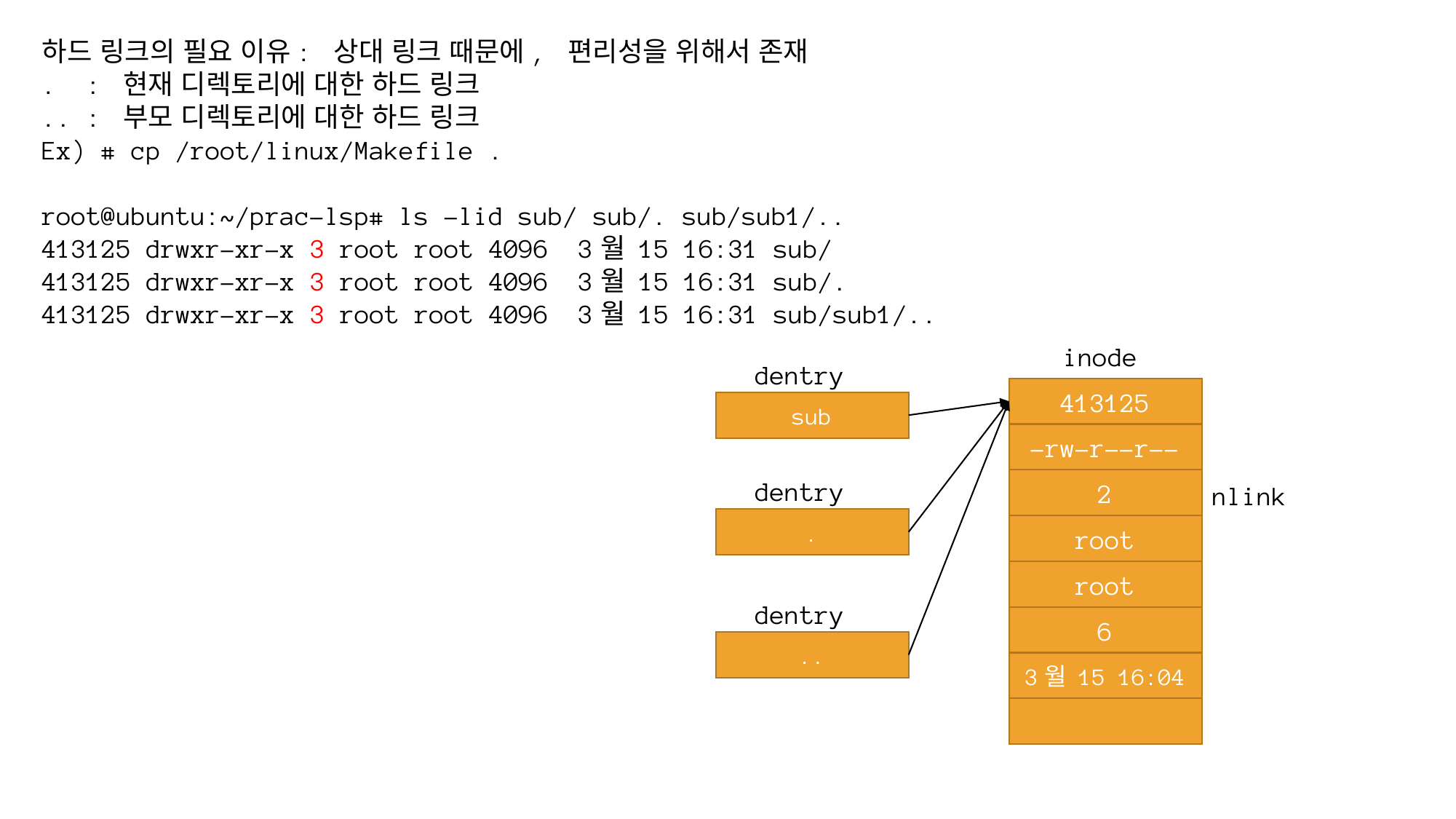

하드 링크의 필요 이유: 상대 링크 때문에, 편리성을 위해서 존재
.  : 현재 디렉토리에 대한 하드 링크
.. : 부모 디렉토리에 대한 하드 링크
Ex) # cp /root/linux/Makefile .

root@ubuntu:~/prac-lsp# ls -lid sub/ sub/. sub/sub1/..
413125 drwxr-xr-x 3 root root 4096  3월 15 16:31 sub/
413125 drwxr-xr-x 3 root root 4096  3월 15 16:31 sub/.
413125 drwxr-xr-x 3 root root 4096  3월 15 16:31 sub/sub1/..
inode
dentry
413125
sub
-rw-r--r--
dentry
2
nlink
.
root
root
dentry
6
..
3월 15 16:04